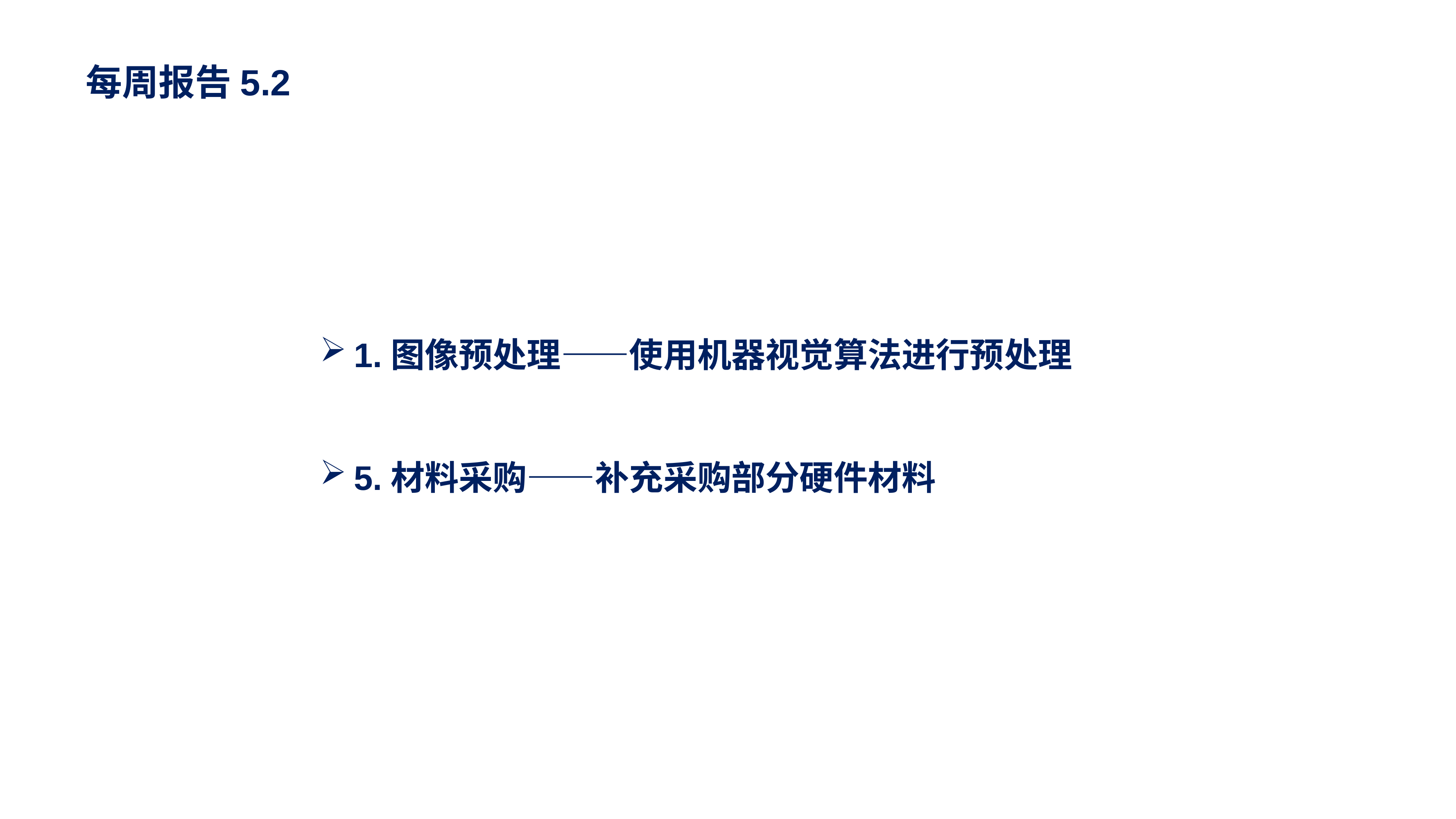

每周报告5.2
1.图像预处理——使用机器视觉算法进行预处理
5.材料采购——补充采购部分硬件材料